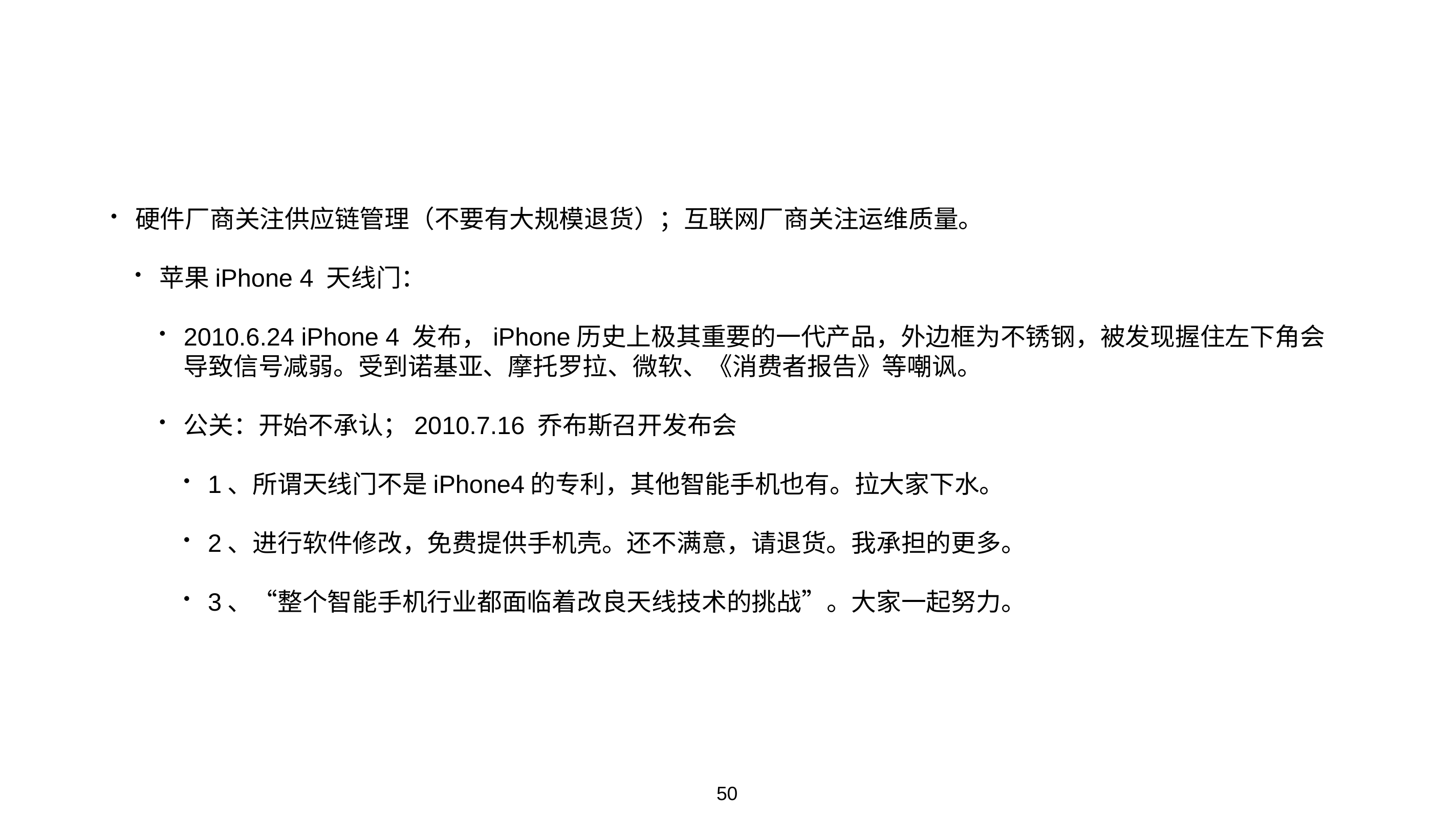

硬件厂商关注供应链管理（不要有大规模退货）；互联网厂商关注运维质量。
苹果iPhone 4 天线门：
2010.6.24 iPhone 4 发布，iPhone历史上极其重要的一代产品，外边框为不锈钢，被发现握住左下角会导致信号减弱。受到诺基亚、摩托罗拉、微软、《消费者报告》等嘲讽。
公关：开始不承认；2010.7.16 乔布斯召开发布会
1、所谓天线门不是iPhone4的专利，其他智能手机也有。拉大家下水。
2、进行软件修改，免费提供手机壳。还不满意，请退货。我承担的更多。
3、“整个智能手机行业都面临着改良天线技术的挑战”。大家一起努力。
50